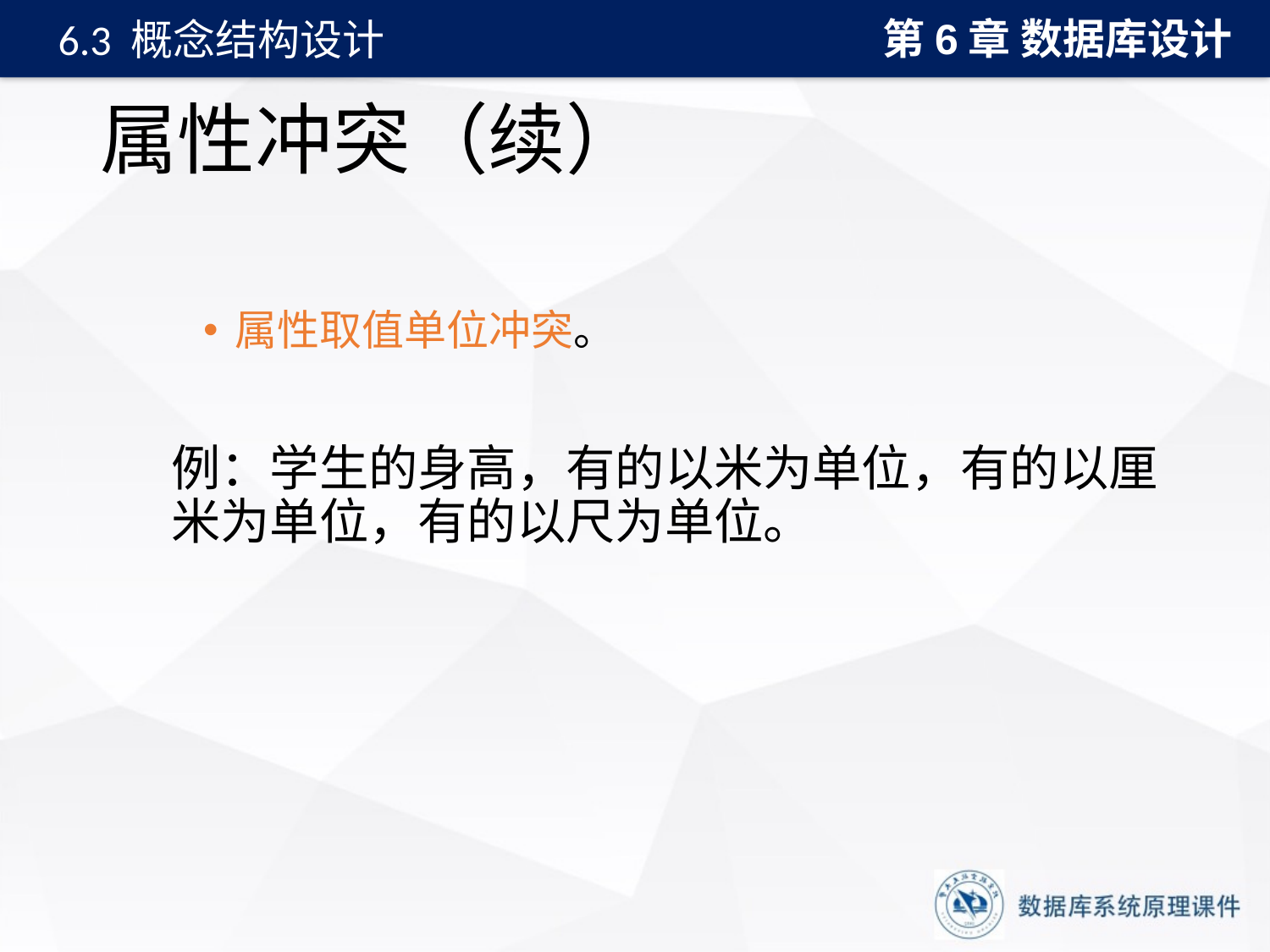

第6章 数据库设计
6.3 概念结构设计
# 属性冲突（续）

属性取值单位冲突。

	例：学生的身高，有的以米为单位，有的以厘米为单位，有的以尺为单位。